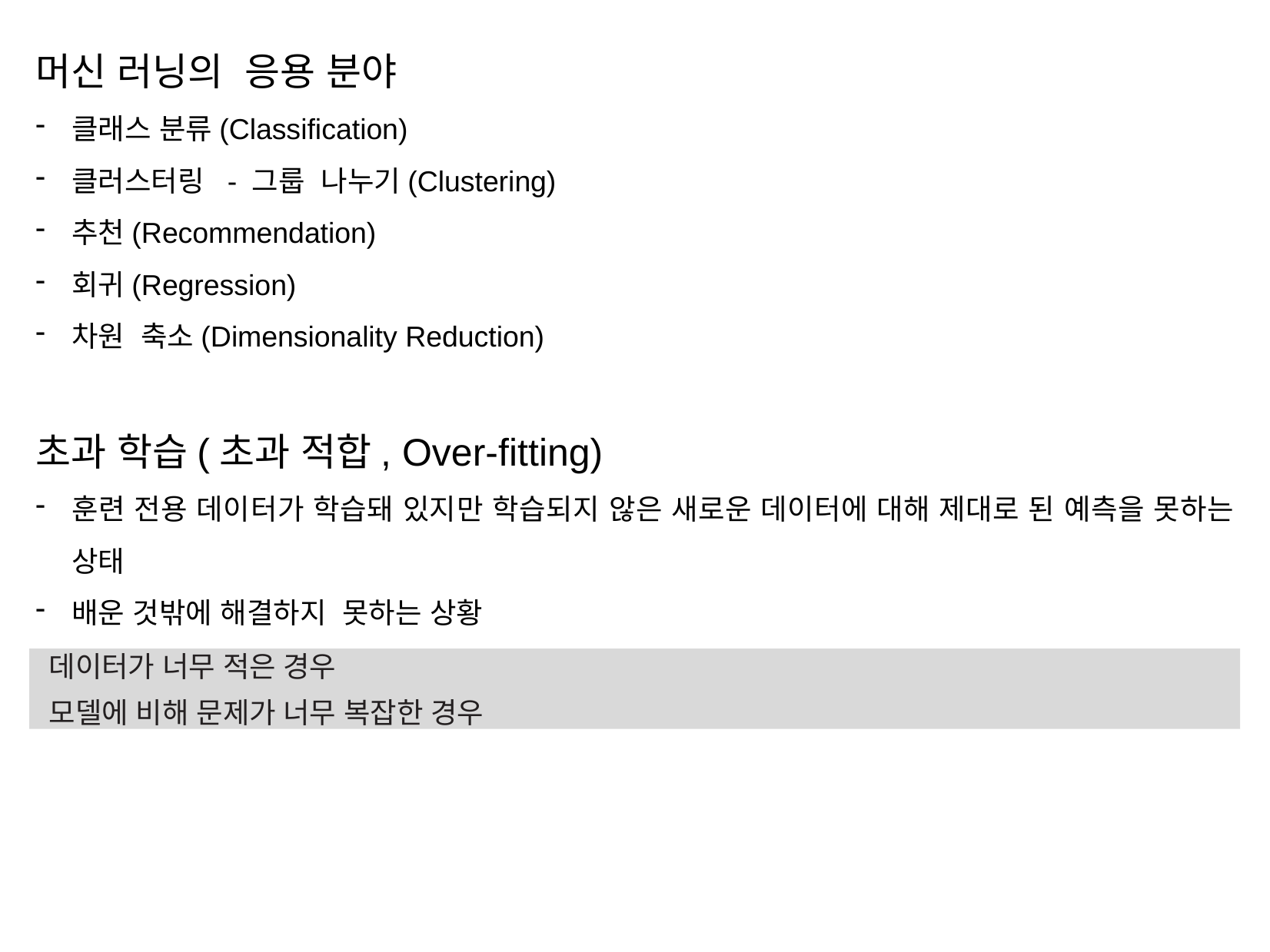

머신 러닝의  응용 분야
클래스 분류(Classification)
클러스터링  - 그룹  나누기(Clustering)
추천(Recommendation)
회귀(Regression)
차원  축소(Dimensionality Reduction)

초과 학습(초과 적합, Over-fitting)
훈련 전용 데이터가 학습돼 있지만 학습되지 않은 새로운 데이터에 대해 제대로 된 예측을 못하는 상태
배운 것밖에 해결하지  못하는 상황
데이터가 너무 적은 경우
모델에 비해 문제가 너무 복잡한 경우